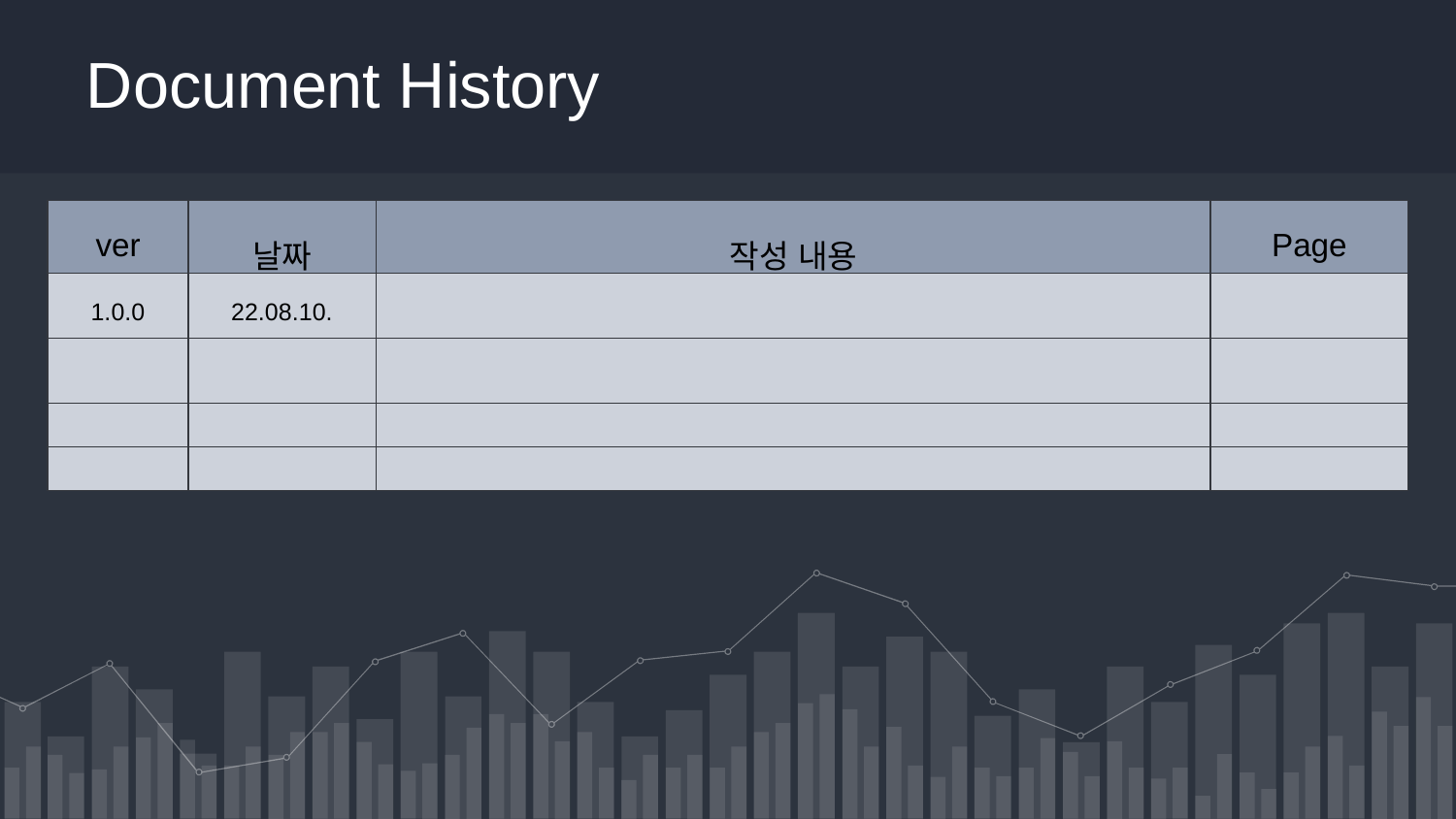

Document History
| ver | 날짜 | 작성 내용 | Page |
| --- | --- | --- | --- |
| 1.0.0 | 22.08.10. |  |  |
|  |  |  |  |
|  |  |  |  |
|  |  |  |  |